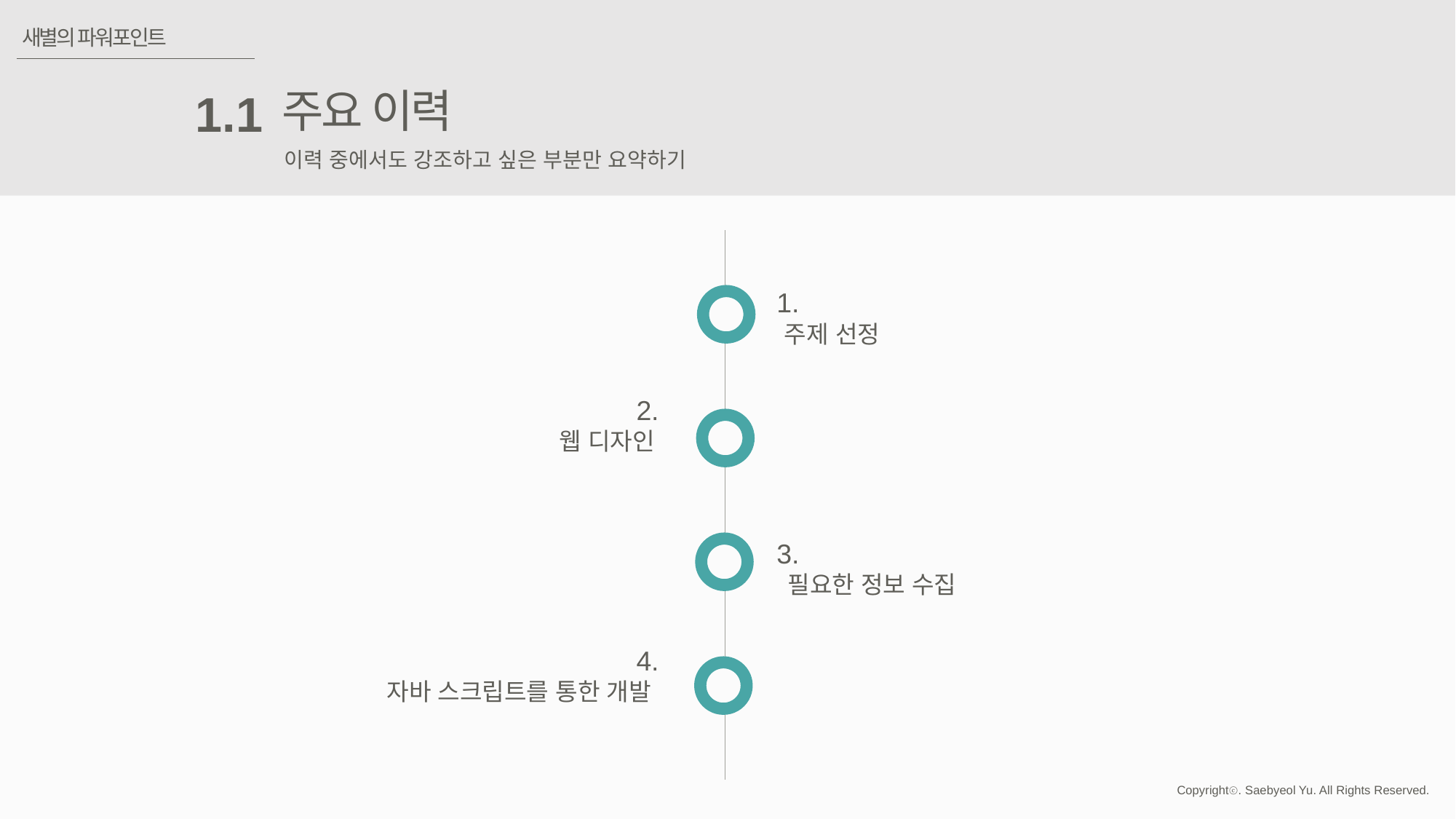

새별의 파워포인트
주요 이력
1.1
이력 중에서도 강조하고 싶은 부분만 요약하기

1.
주제 선정
2.
웹 디자인
3.
필요한 정보 수집
4.
자바 스크립트를 통한 개발